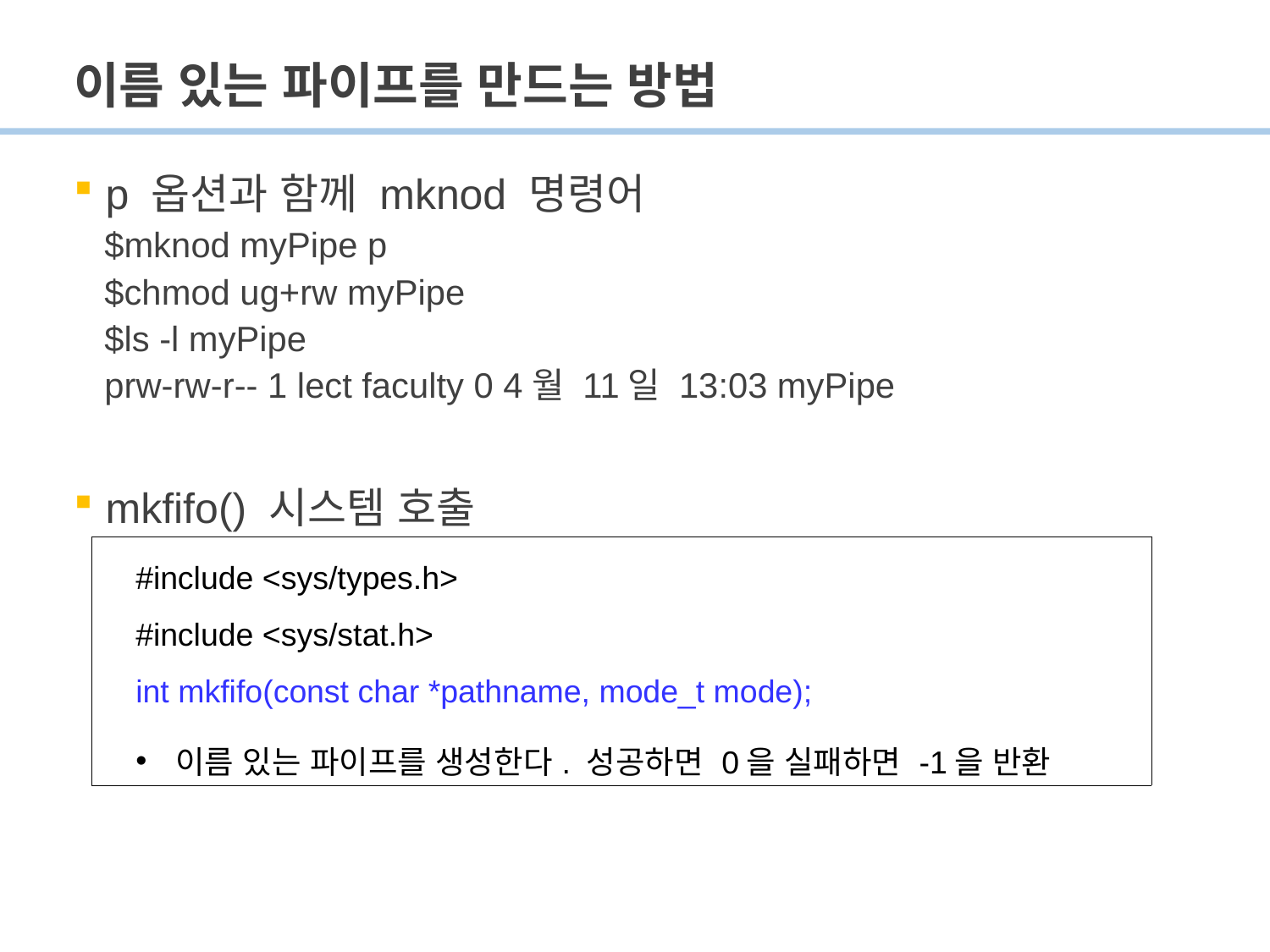

# 이름 있는 파이프를 만드는 방법
p 옵션과 함께 mknod 명령어
$mknod myPipe p
$chmod ug+rw myPipe
$ls -l myPipe
prw-rw-r-- 1 lect faculty 0 4월 11일 13:03 myPipe

mkfifo() 시스템 호출

| #include <sys/types.h> #include <sys/stat.h> int mkfifo(const char \*pathname, mode\_t mode); 이름 있는 파이프를 생성한다. 성공하면 0을 실패하면 -1을 반환 |
| --- |